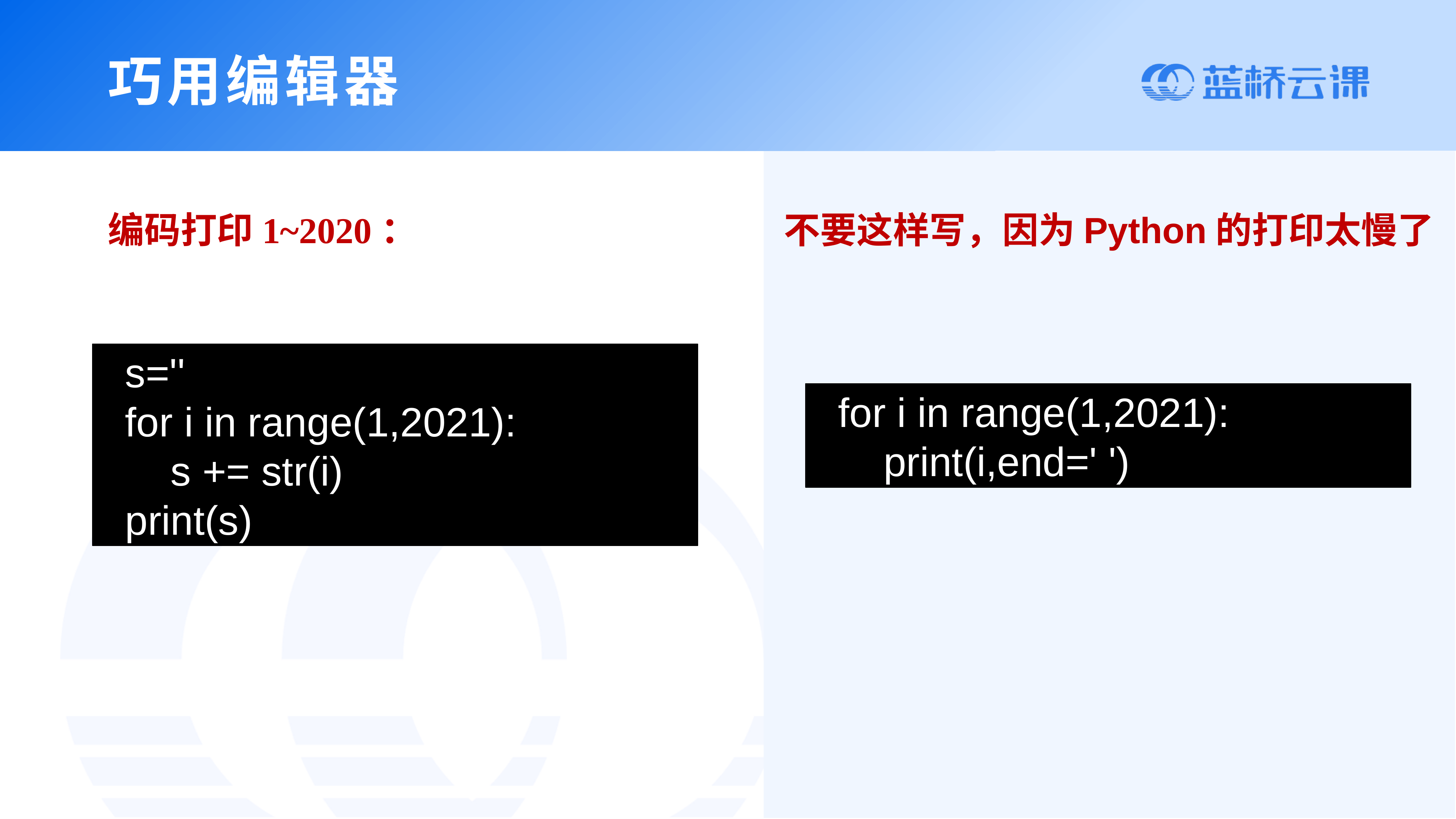

巧用编辑器
编码打印1~2020：

不要这样写，因为Python的打印太慢了
s=''
for i in range(1,2021):
    s += str(i)
print(s)
for i in range(1,2021):
    print(i,end=' ')